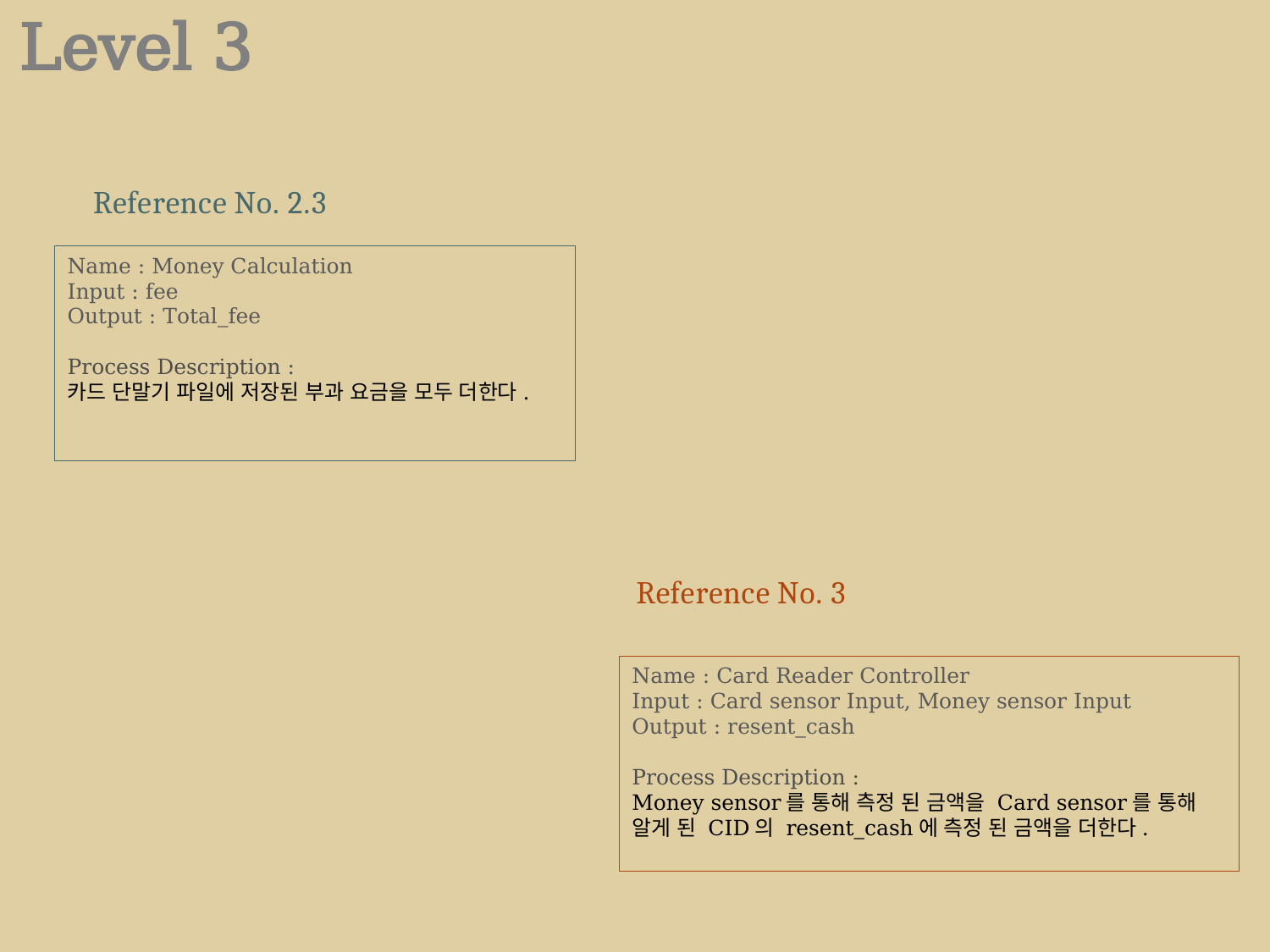

Level 3
Reference No. 2.3
Name : Money Calculation
Input : fee
Output : Total_fee

Process Description :
카드 단말기 파일에 저장된 부과 요금을 모두 더한다.

Reference No. 3
Name : Card Reader Controller
Input : Card sensor Input, Money sensor Input
Output : resent_cash

Process Description :
Money sensor를 통해 측정 된 금액을 Card sensor를 통해 알게 된 CID의 resent_cash에 측정 된 금액을 더한다.